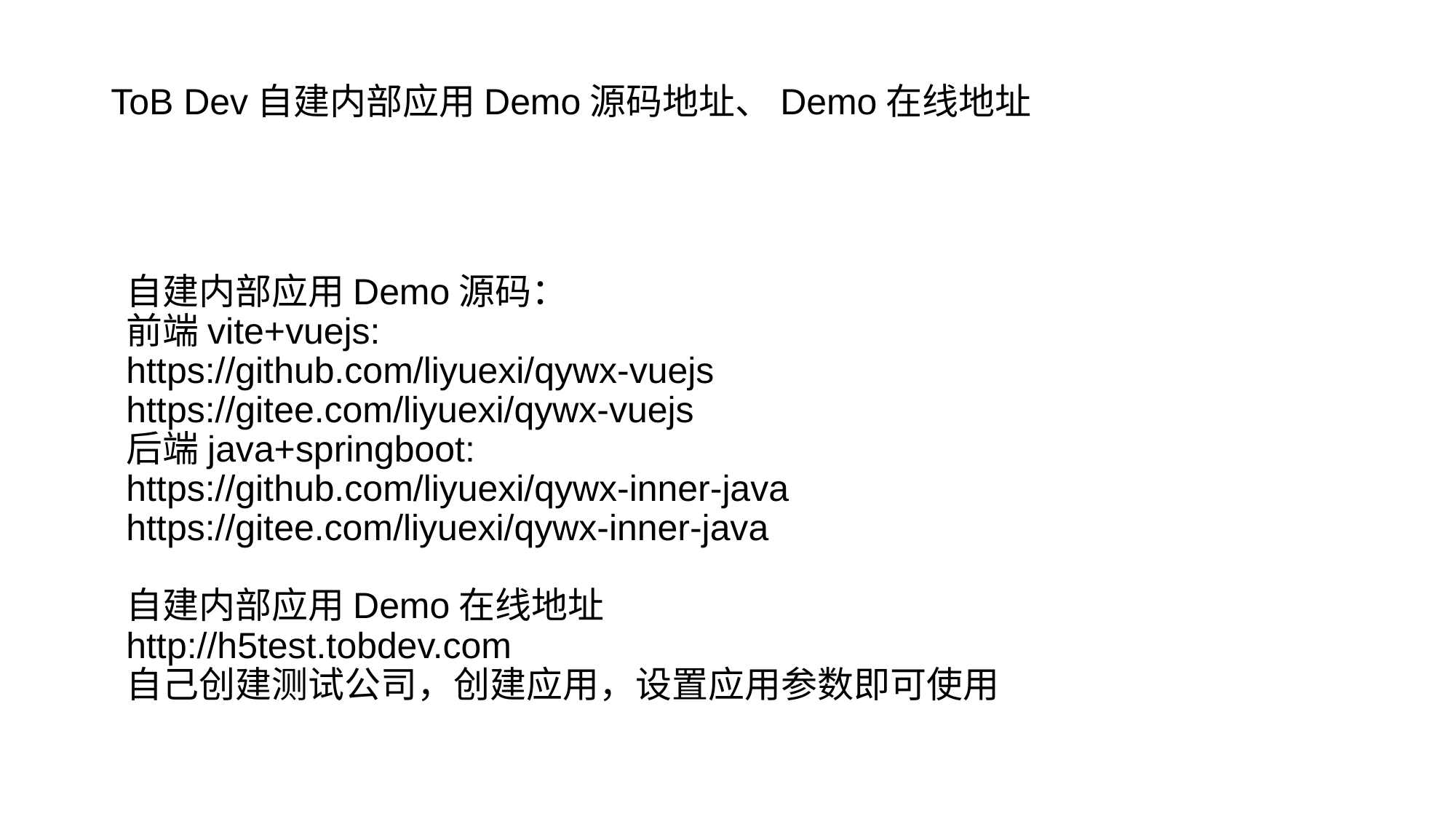

# ToB Dev自建内部应用Demo源码地址、Demo在线地址
自建内部应用Demo源码：
前端vite+vuejs:
https://github.com/liyuexi/qywx-vuejs
https://gitee.com/liyuexi/qywx-vuejs
后端java+springboot:
https://github.com/liyuexi/qywx-inner-java
https://gitee.com/liyuexi/qywx-inner-java

自建内部应用Demo在线地址
http://h5test.tobdev.com
自己创建测试公司，创建应用，设置应用参数即可使用